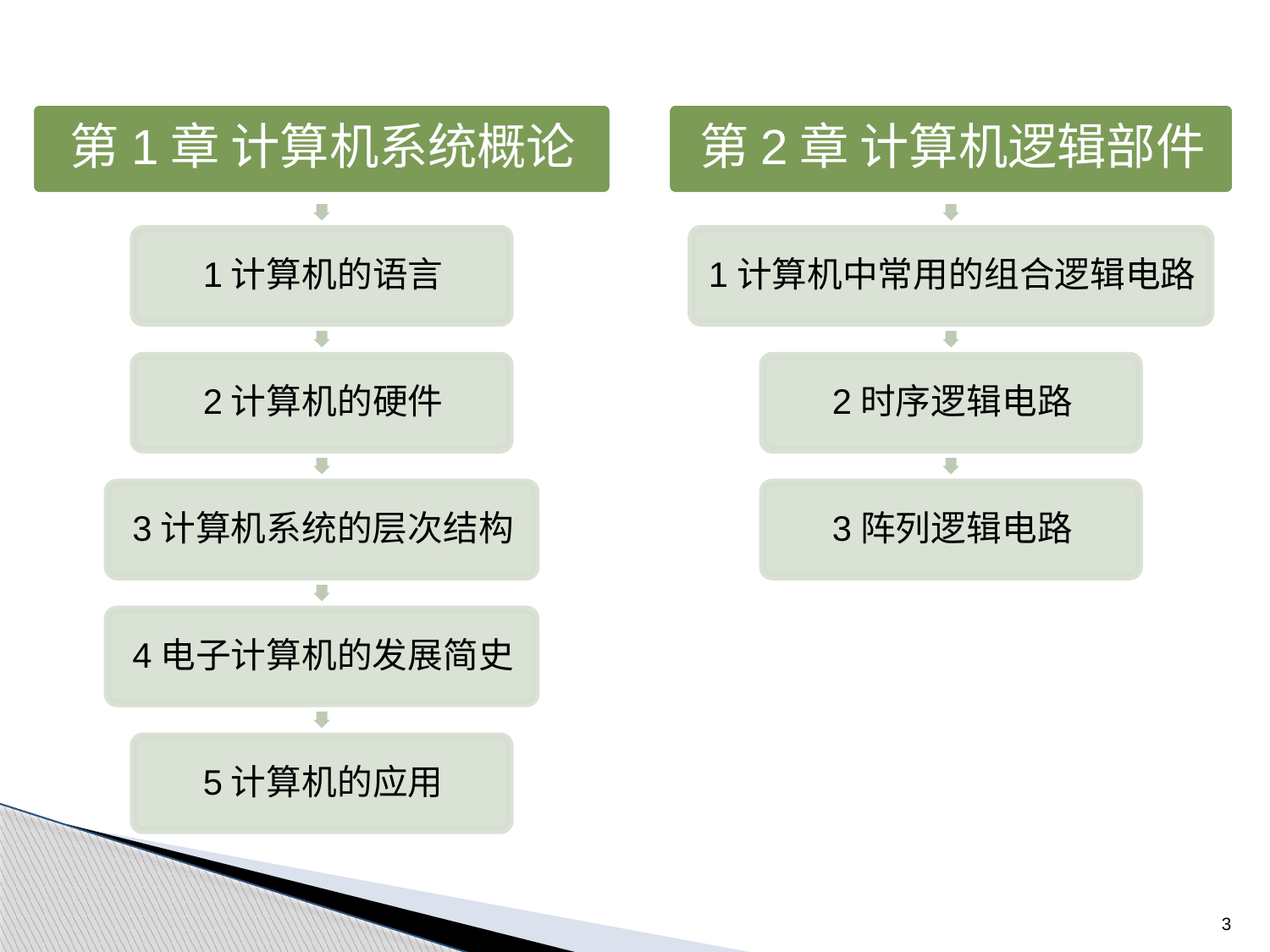

第1章 计算机系统概论
1计算机的语言
2计算机的硬件
3计算机系统的层次结构
4电子计算机的发展简史
5计算机的应用
第2章 计算机逻辑部件
1计算机中常用的组合逻辑电路
2时序逻辑电路
3阵列逻辑电路
3